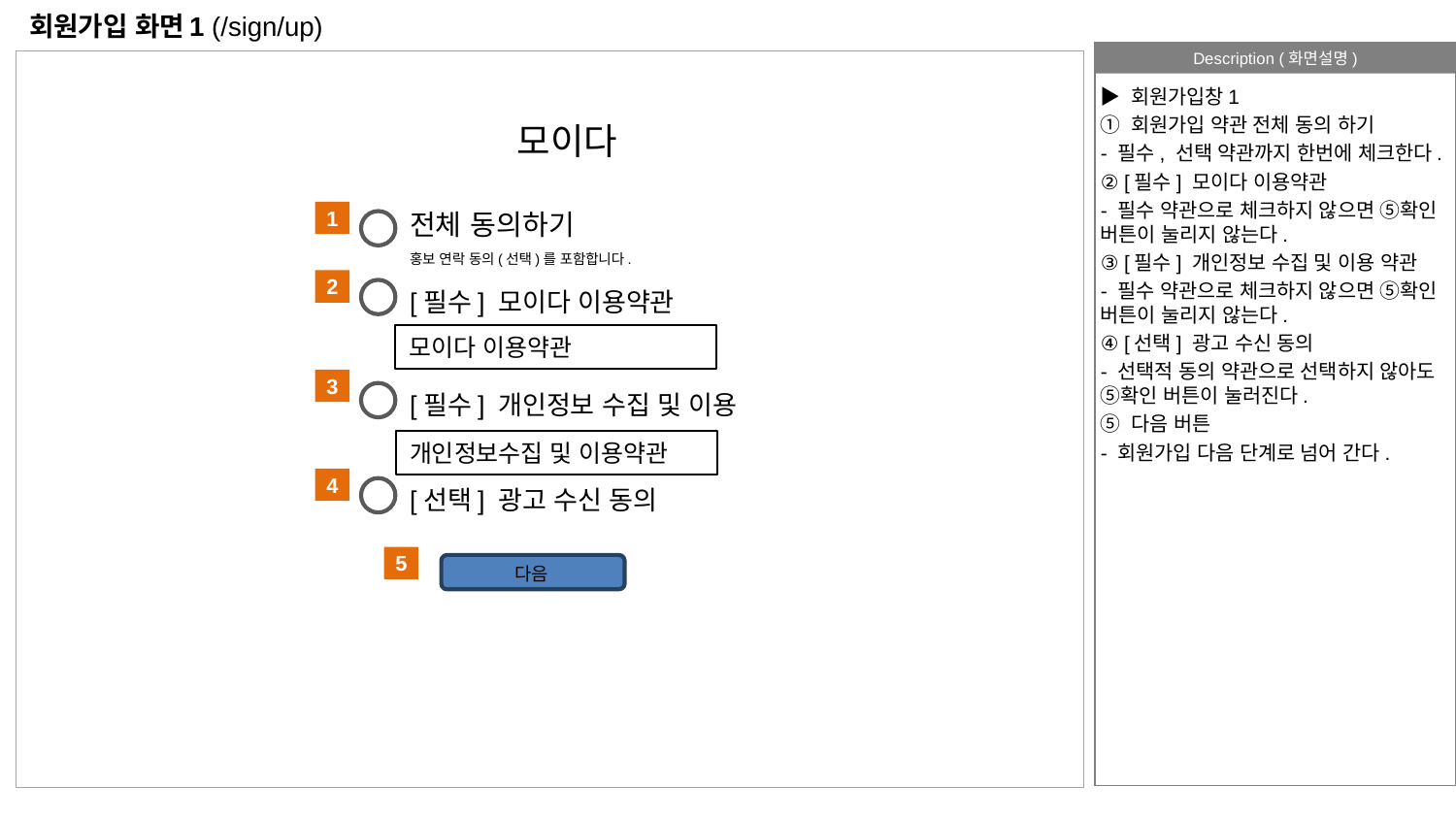

# 회원가입 화면1 (/sign/up)

▶ 회원가입창1
① 회원가입 약관 전체 동의 하기
- 필수, 선택 약관까지 한번에 체크한다.
② [필수] 모이다 이용약관
- 필수 약관으로 체크하지 않으면 ⑤확인 버튼이 눌리지 않는다.
③ [필수] 개인정보 수집 및 이용 약관
- 필수 약관으로 체크하지 않으면 ⑤확인 버튼이 눌리지 않는다.
④ [선택] 광고 수신 동의
- 선택적 동의 약관으로 선택하지 않아도 ⑤확인 버튼이 눌러진다.
⑤ 다음 버튼
- 회원가입 다음 단계로 넘어 간다.
모이다
전체 동의하기
1

홍보 연락 동의(선택)를 포함합니다.
2
[필수] 모이다 이용약관

모이다 이용약관
`
3
[필수] 개인정보 수집 및 이용

개인정보수집 및 이용약관
`
4
[선택] 광고 수신 동의

5

다음